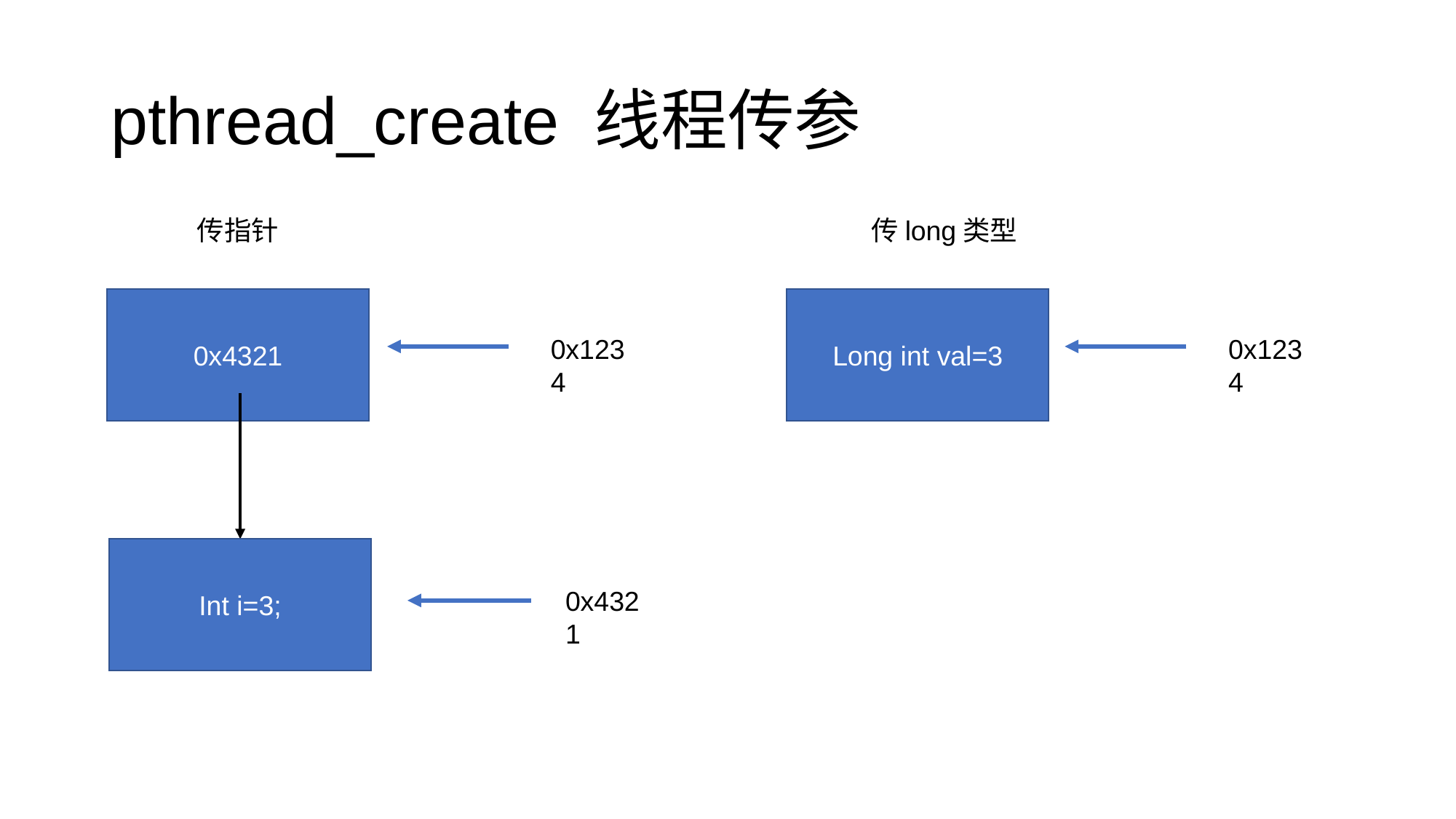

# pthread_create 线程传参
传指针
传long类型
0x4321
Long int val=3
0x1234
0x1234
Int i=3;
0x4321